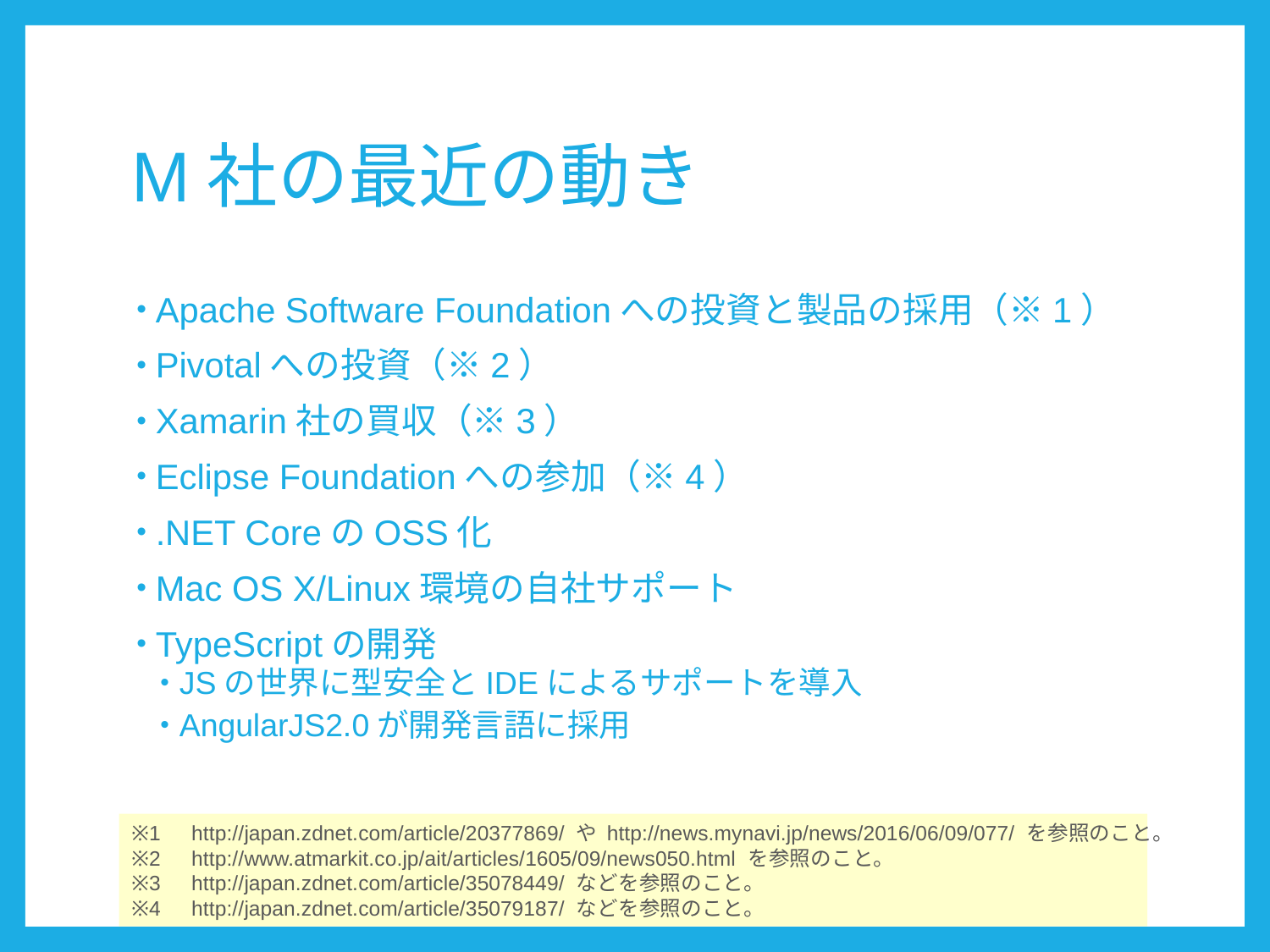

# M社の最近の動き
Apache Software Foundationへの投資と製品の採用（※1）
Pivotalへの投資（※2）
Xamarin社の買収（※3）
Eclipse Foundationへの参加（※4）
.NET CoreのOSS化
Mac OS X/Linux環境の自社サポート
TypeScriptの開発
JSの世界に型安全とIDEによるサポートを導入
AngularJS2.0が開発言語に採用
※1　http://japan.zdnet.com/article/20377869/ や http://news.mynavi.jp/news/2016/06/09/077/ を参照のこと。
※2　http://www.atmarkit.co.jp/ait/articles/1605/09/news050.html を参照のこと。
※3　http://japan.zdnet.com/article/35078449/ などを参照のこと。
※4　http://japan.zdnet.com/article/35079187/ などを参照のこと。